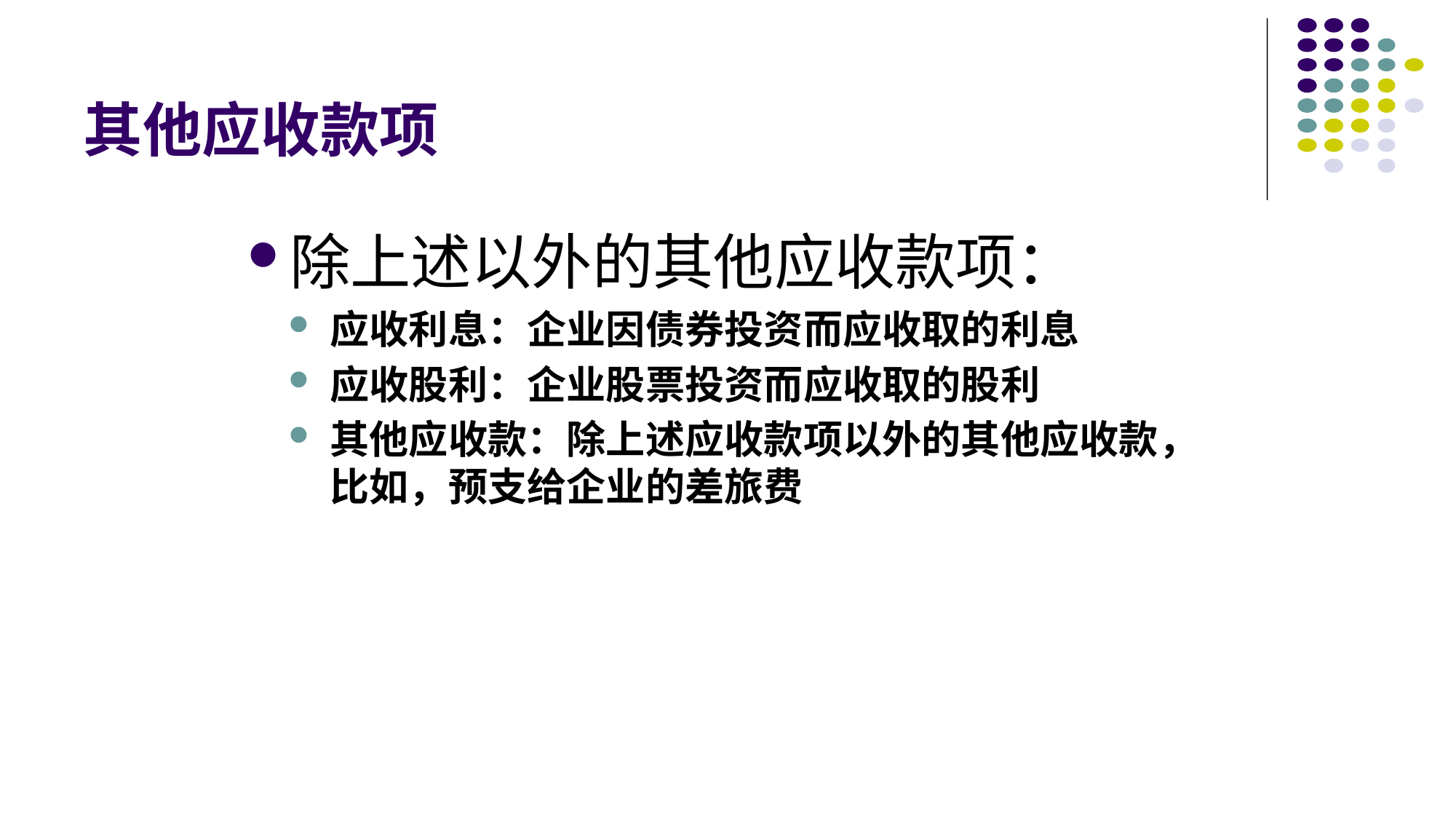

# 其他应收款项
除上述以外的其他应收款项：
应收利息：企业因债券投资而应收取的利息
应收股利：企业股票投资而应收取的股利
其他应收款：除上述应收款项以外的其他应收款，比如，预支给企业的差旅费